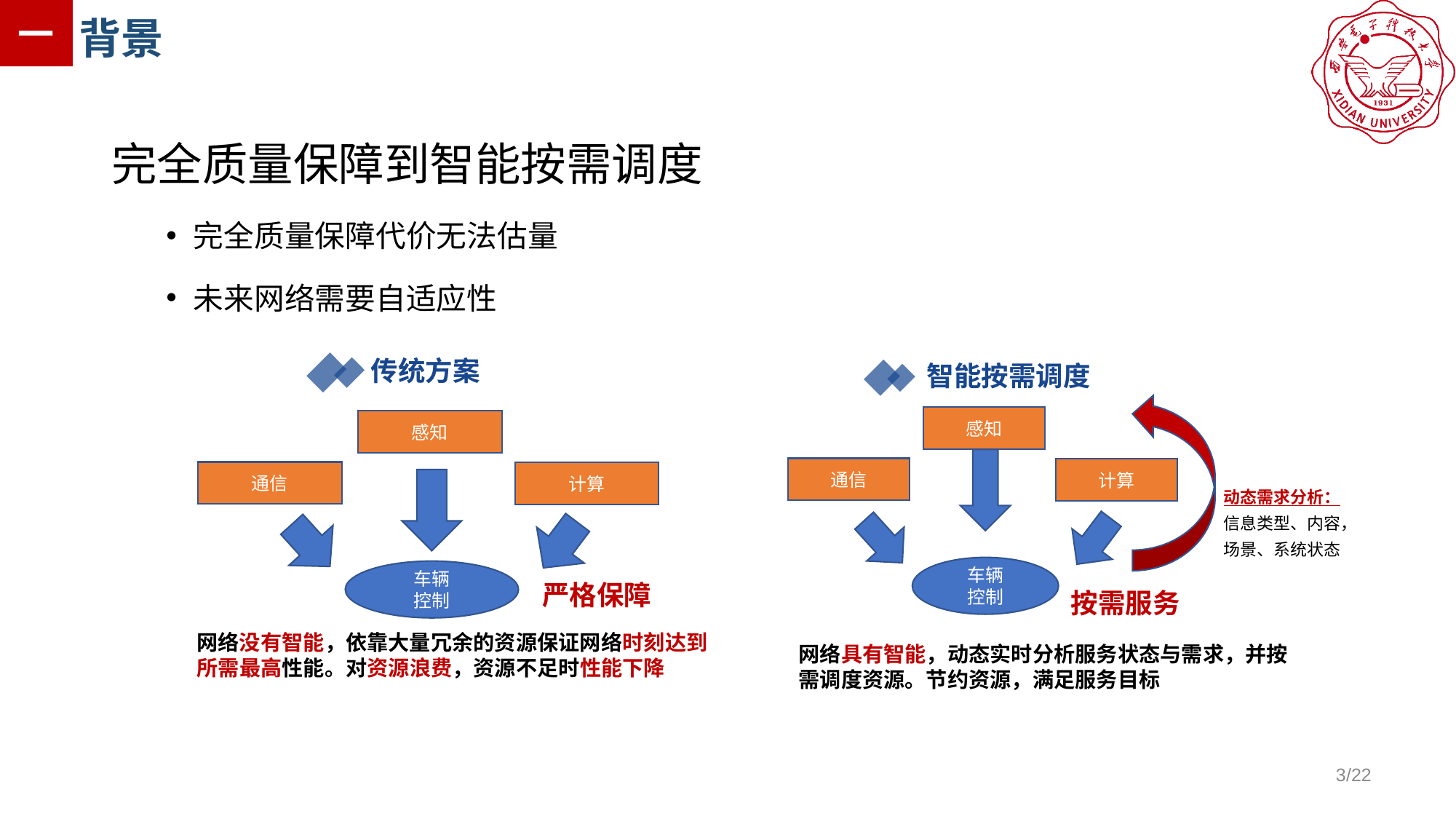

一
背景
完全质量保障到智能按需调度
完全质量保障代价无法估量
未来网络需要自适应性
传统方案

感知
通信
计算

车辆
控制
严格保障

网络没有智能，依靠大量冗余的资源保证网络时刻达到所需最高性能。对资源浪费，资源不足时性能下降
智能按需调度

感知

通信
计算
动态需求分析：
信息类型、内容，场景、系统状态

车辆
控制
按需服务

网络具有智能，动态实时分析服务状态与需求，并按需调度资源。节约资源，满足服务目标
3/22